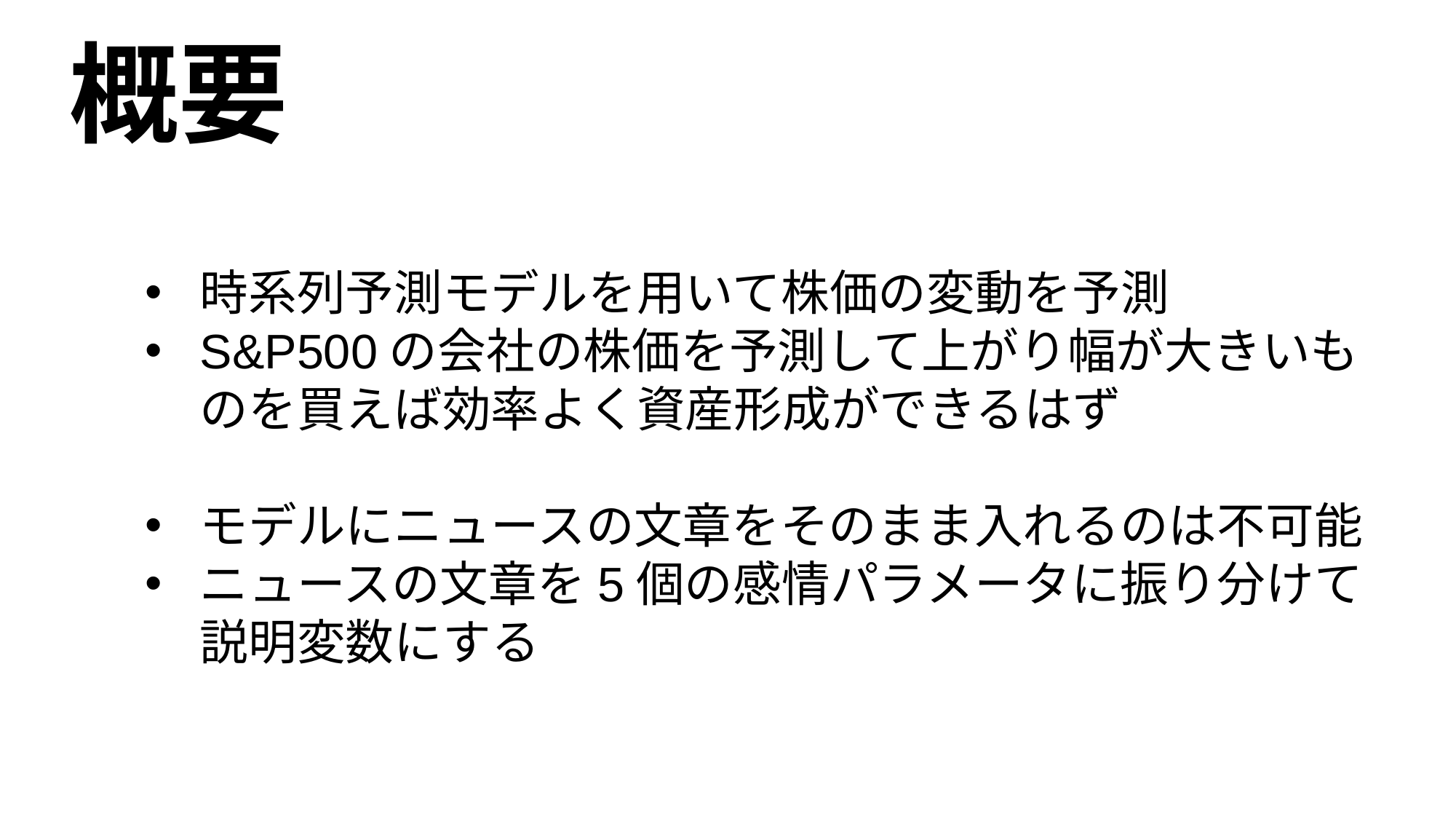

# 概要
時系列予測モデルを用いて株価の変動を予測
S&P500の会社の株価を予測して上がり幅が大きいものを買えば効率よく資産形成ができるはず

モデルにニュースの文章をそのまま入れるのは不可能
ニュースの文章を5個の感情パラメータに振り分けて説明変数にする